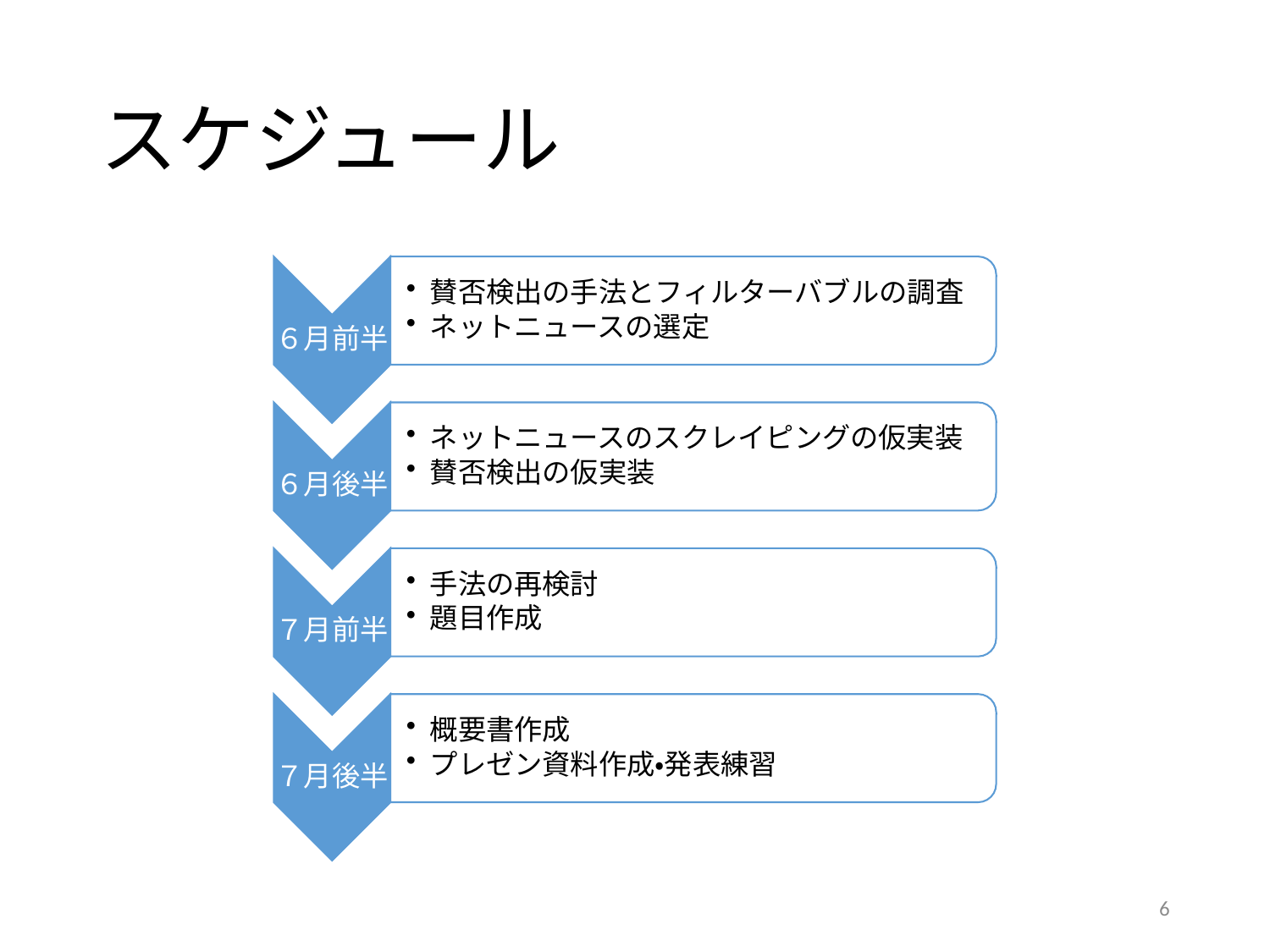

# スケジュール
６月前半
賛否検出の手法とフィルターバブルの調査
ネットニュースの選定
６月後半
ネットニュースのスクレイピングの仮実装
賛否検出の仮実装
７月前半
手法の再検討
題目作成
７月後半
概要書作成
プレゼン資料作成・発表練習
6